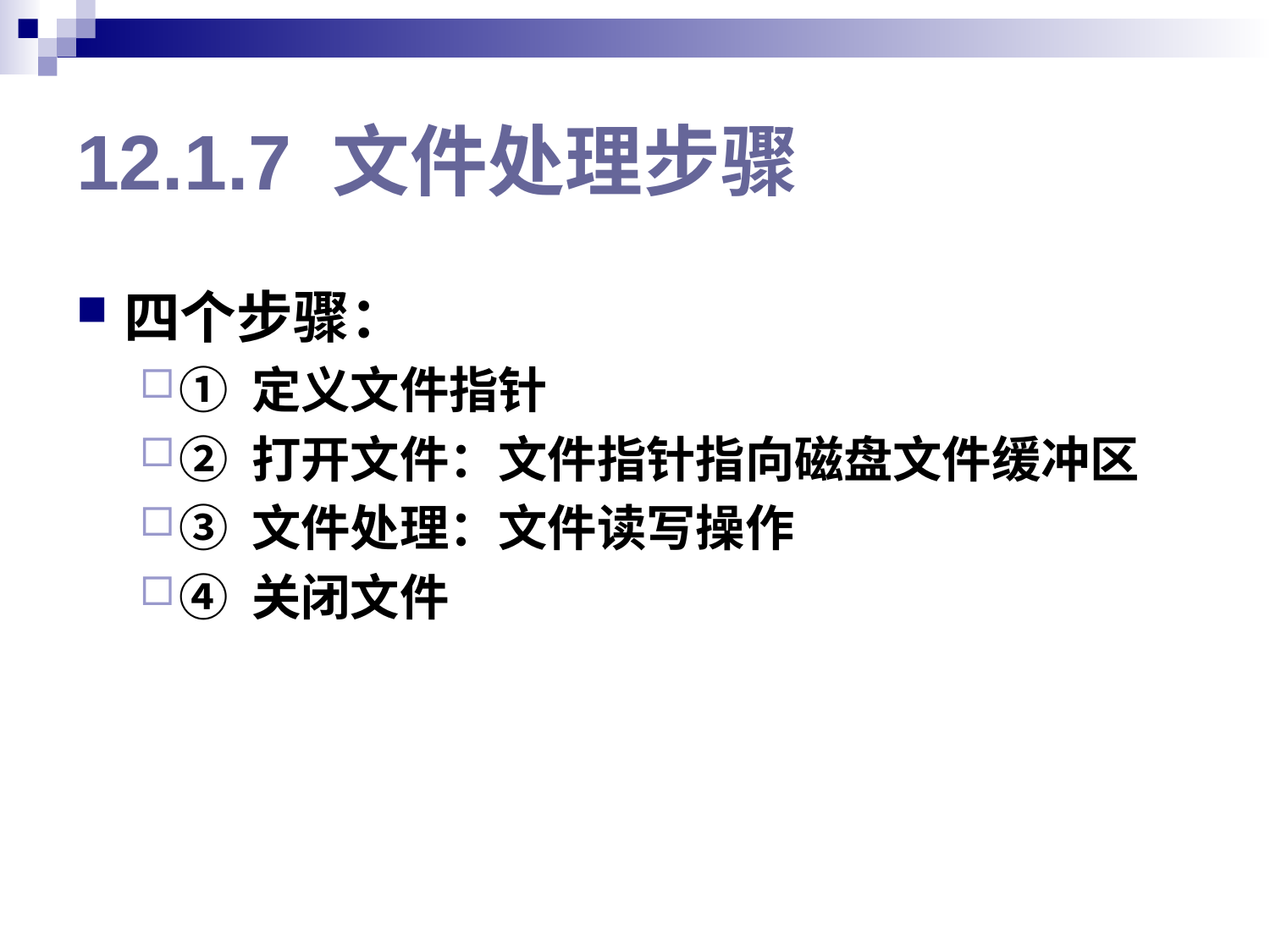

# 12.1.7 文件处理步骤
四个步骤：
① 定义文件指针
② 打开文件：文件指针指向磁盘文件缓冲区
③ 文件处理：文件读写操作
④ 关闭文件